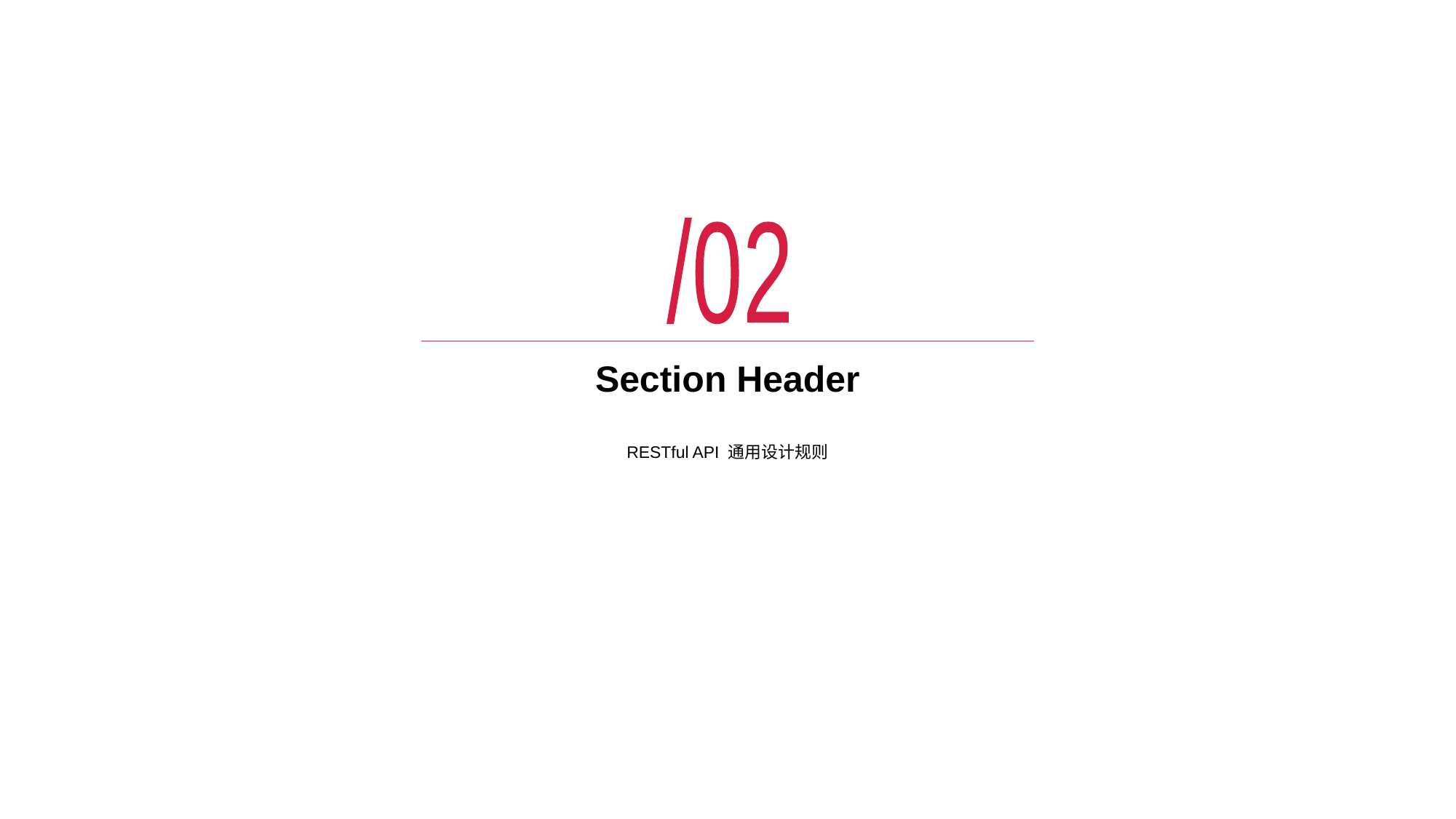

/02
# Section Header
RESTful API 通用设计规则